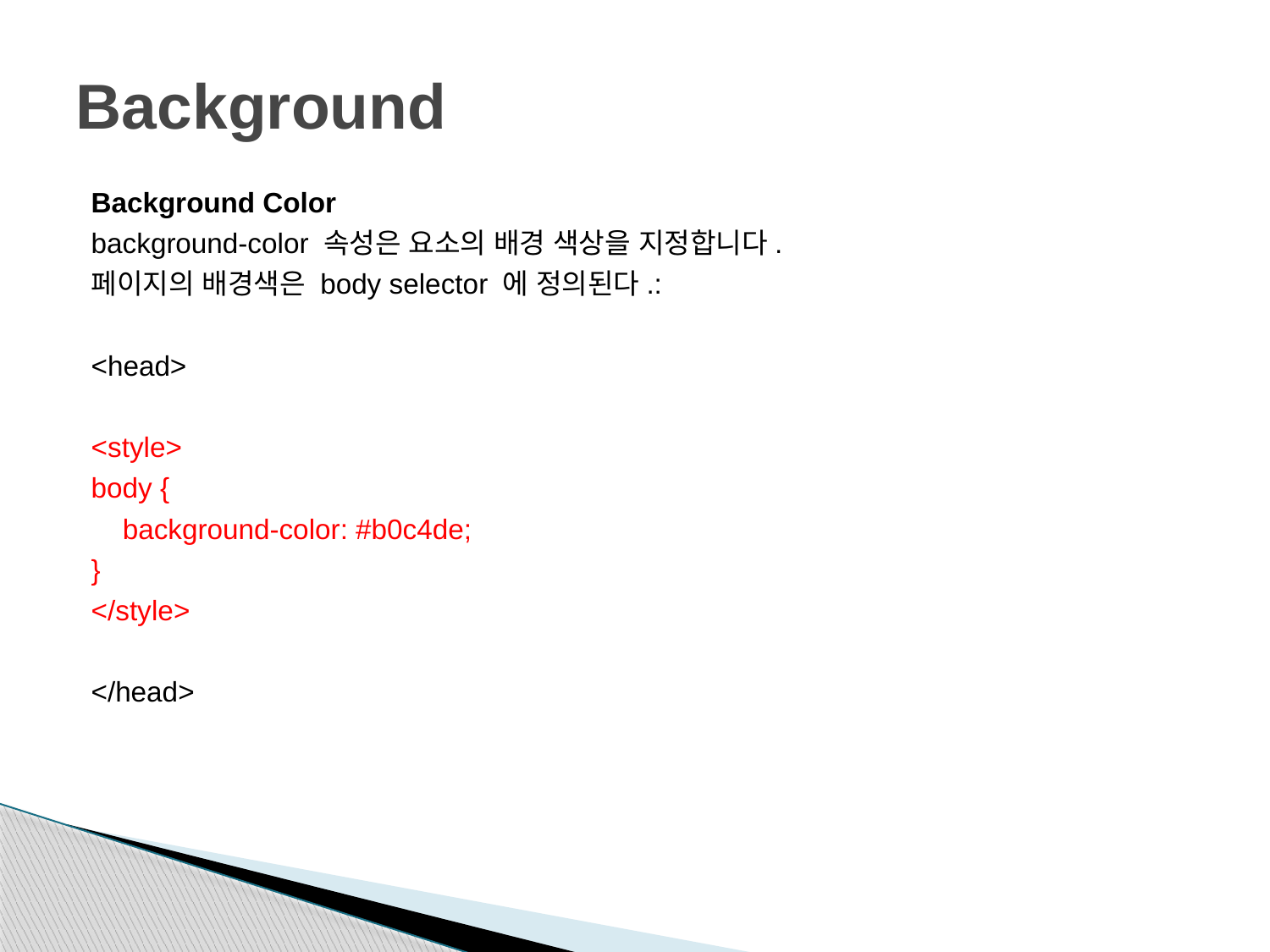

# Background
Background Color
background-color 속성은 요소의 배경 색상을 지정합니다.
페이지의 배경색은 body selector 에 정의된다.:

<head>

<style>
body {
    background-color: #b0c4de;
}
</style>

</head>